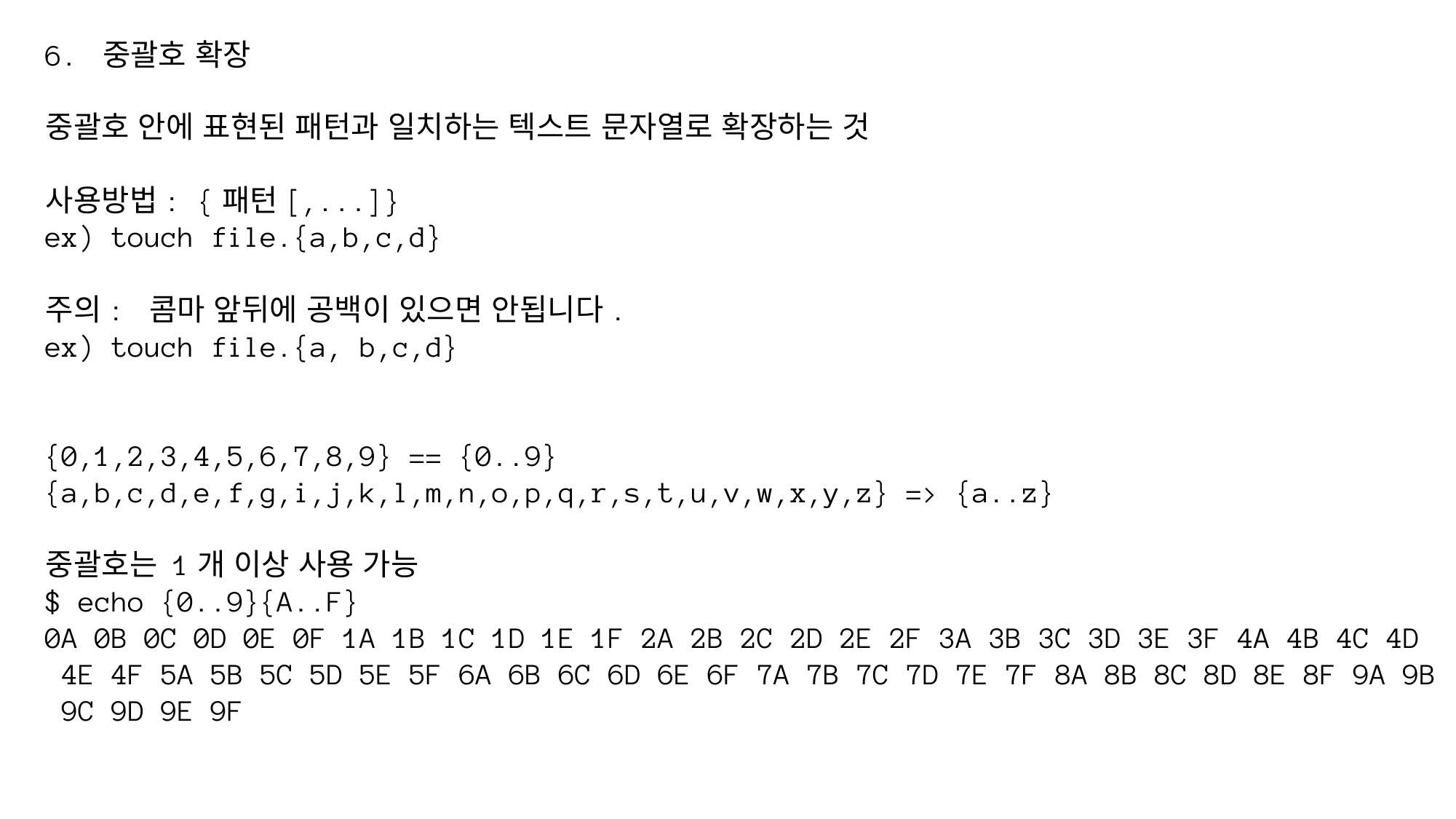

6. 중괄호 확장

중괄호 안에 표현된 패턴과 일치하는 텍스트 문자열로 확장하는 것

사용방법: {패턴[,...]}
ex) touch file.{a,b,c,d}

주의: 콤마 앞뒤에 공백이 있으면 안됩니다.
ex) touch file.{a, b,c,d}

{0,1,2,3,4,5,6,7,8,9} == {0..9}
{a,b,c,d,e,f,g,i,j,k,l,m,n,o,p,q,r,s,t,u,v,w,x,y,z} => {a..z}

중괄호는 1개 이상 사용 가능
$ echo {0..9}{A..F}
0A 0B 0C 0D 0E 0F 1A 1B 1C 1D 1E 1F 2A 2B 2C 2D 2E 2F 3A 3B 3C 3D 3E 3F 4A 4B 4C 4D
 4E 4F 5A 5B 5C 5D 5E 5F 6A 6B 6C 6D 6E 6F 7A 7B 7C 7D 7E 7F 8A 8B 8C 8D 8E 8F 9A 9B
 9C 9D 9E 9F